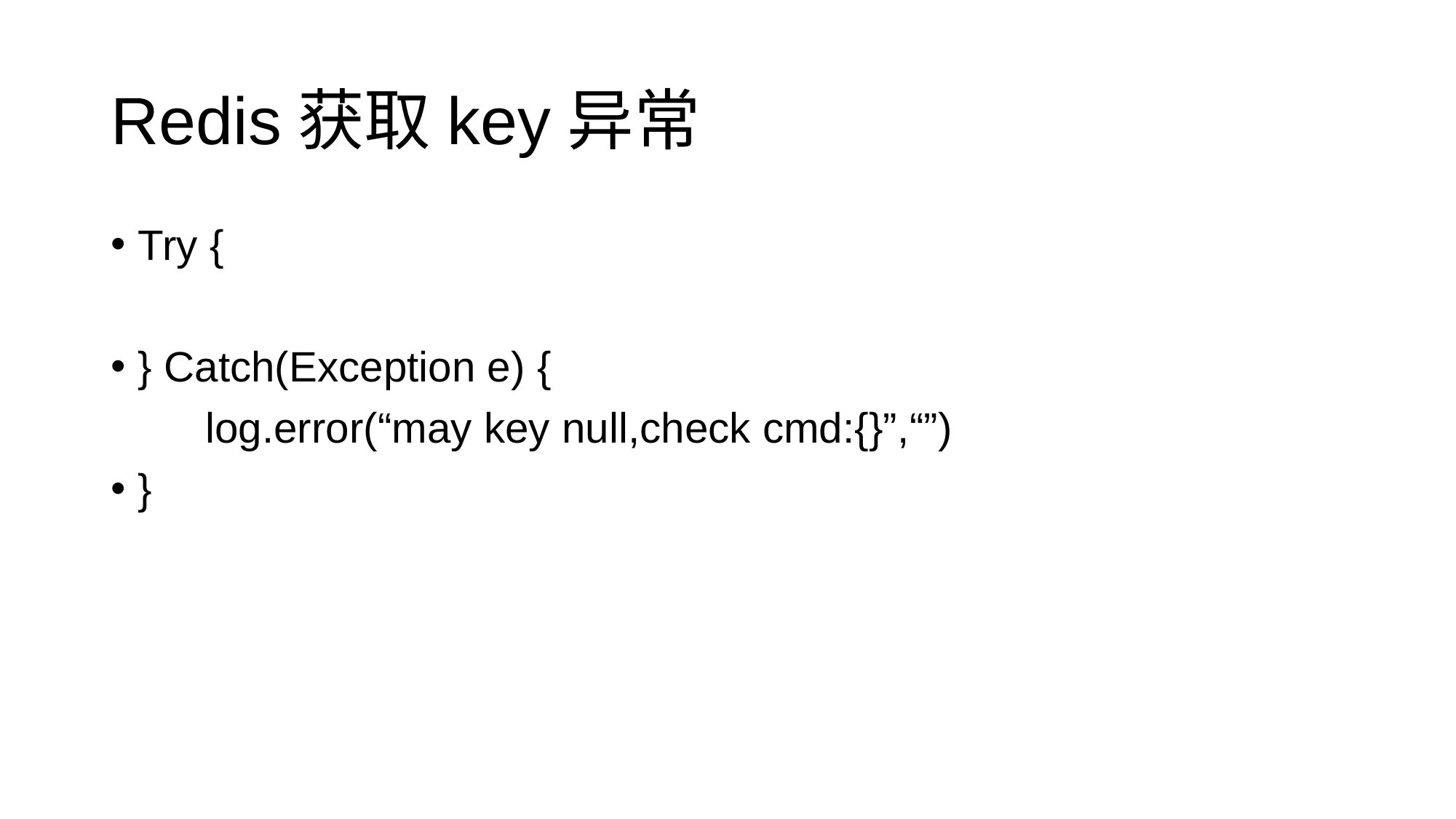

# Redis获取key异常
Try {

} Catch(Exception e) {
        log.error(“may key null,check cmd:{}”,“”)
}